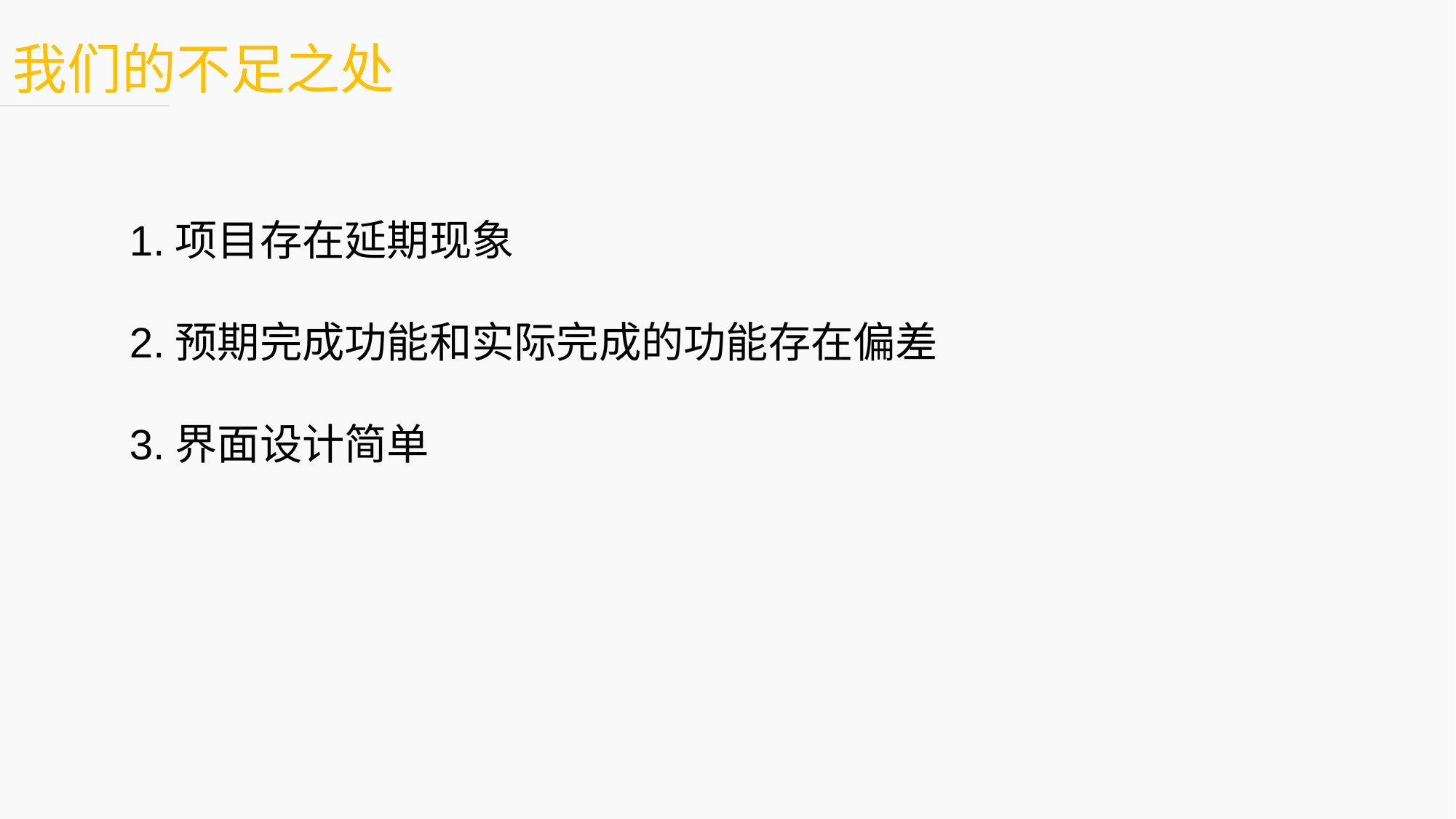

我们的不足之处

1.项目存在延期现象

2.预期完成功能和实际完成的功能存在偏差

3.界面设计简单